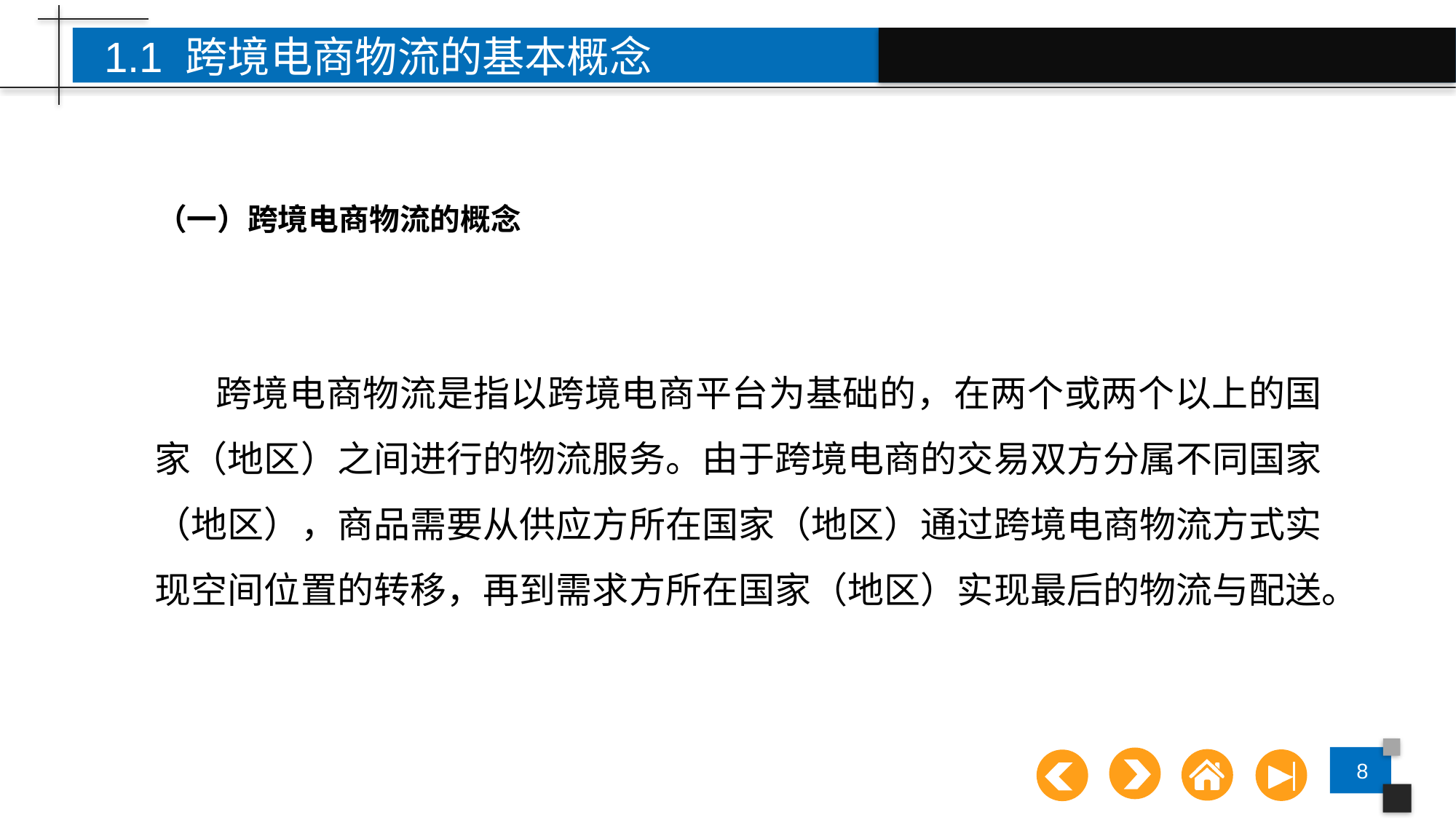

1.1 跨境电商物流的基本概念
（一）跨境电商物流的概念
        跨境电商物流是指以跨境电商平台为基础的，在两个或两个以上的国家（地区）之间进行的物流服务。由于跨境电商的交易双方分属不同国家（地区），商品需要从供应方所在国家（地区）通过跨境电商物流方式实现空间位置的转移，再到需求方所在国家（地区）实现最后的物流与配送。